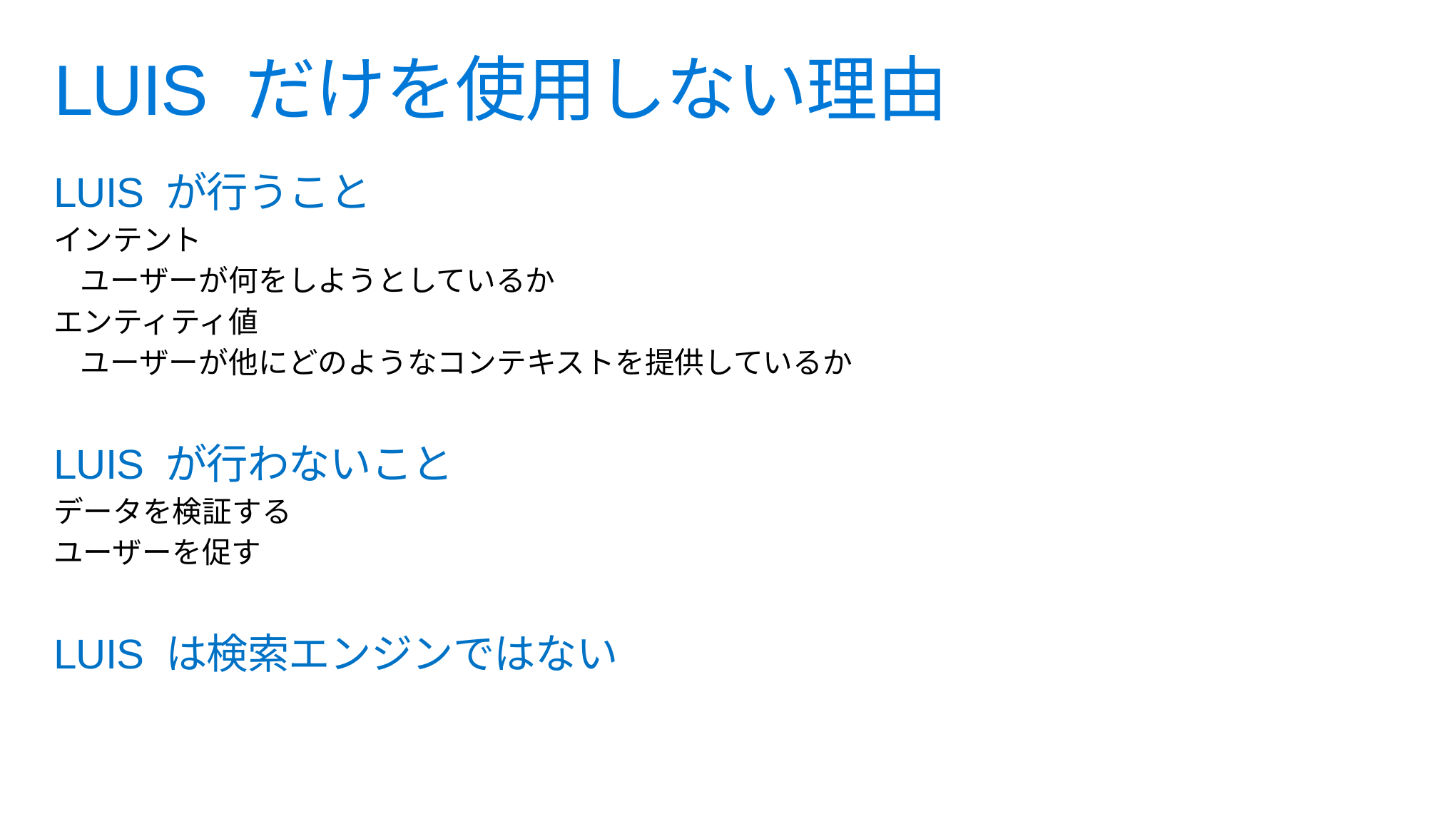

# LUIS だけを使用しない理由
LUIS が行うこと
インテント
ユーザーが何をしようとしているか
エンティティ値
ユーザーが他にどのようなコンテキストを提供しているか

LUIS が行わないこと
データを検証する
ユーザーを促す

LUIS は検索エンジンではない